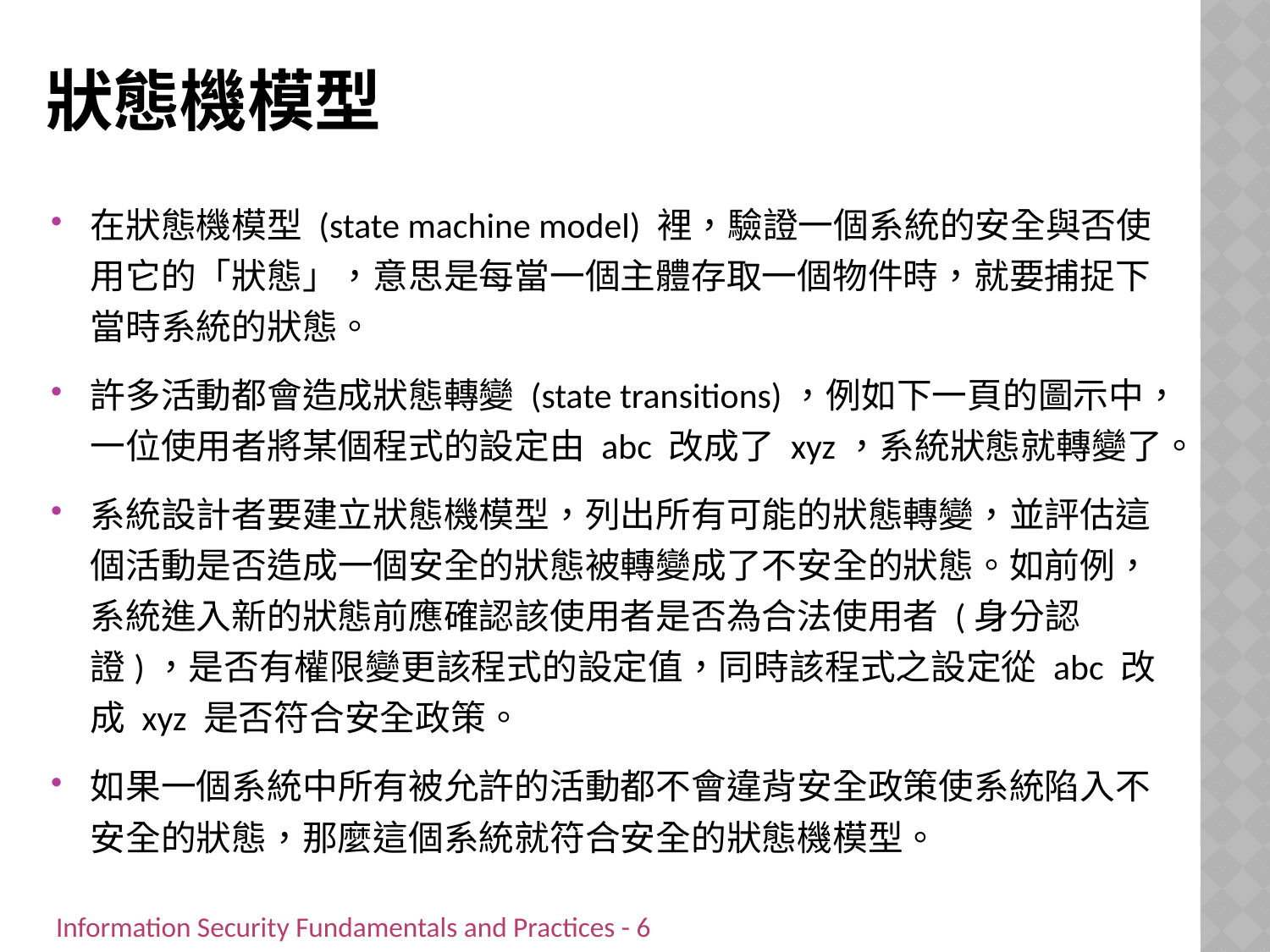

# 狀態機模型
在狀態機模型 (state machine model) 裡，驗證一個系統的安全與否使用它的「狀態」，意思是每當一個主體存取一個物件時，就要捕捉下當時系統的狀態。
許多活動都會造成狀態轉變 (state transitions)，例如下一頁的圖示中，一位使用者將某個程式的設定由 abc 改成了 xyz，系統狀態就轉變了。
系統設計者要建立狀態機模型，列出所有可能的狀態轉變，並評估這個活動是否造成一個安全的狀態被轉變成了不安全的狀態。如前例，系統進入新的狀態前應確認該使用者是否為合法使用者 (身分認證)，是否有權限變更該程式的設定值，同時該程式之設定從 abc 改成 xyz 是否符合安全政策。
如果一個系統中所有被允許的活動都不會違背安全政策使系統陷入不安全的狀態，那麼這個系統就符合安全的狀態機模型。